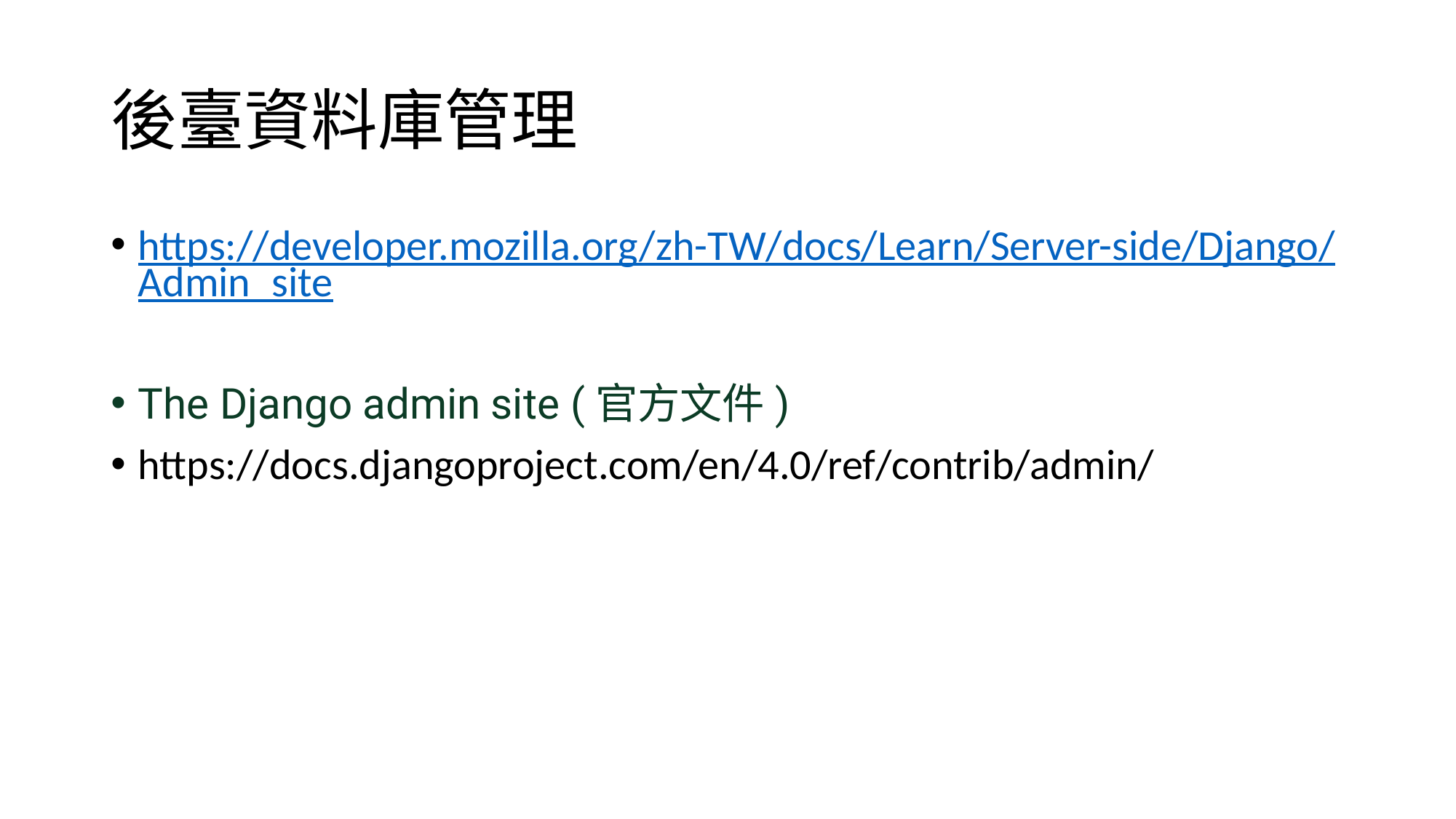

# 後臺資料庫管理
https://developer.mozilla.org/zh-TW/docs/Learn/Server-side/Django/Admin_site

The Django admin site (官方文件)
https://docs.djangoproject.com/en/4.0/ref/contrib/admin/